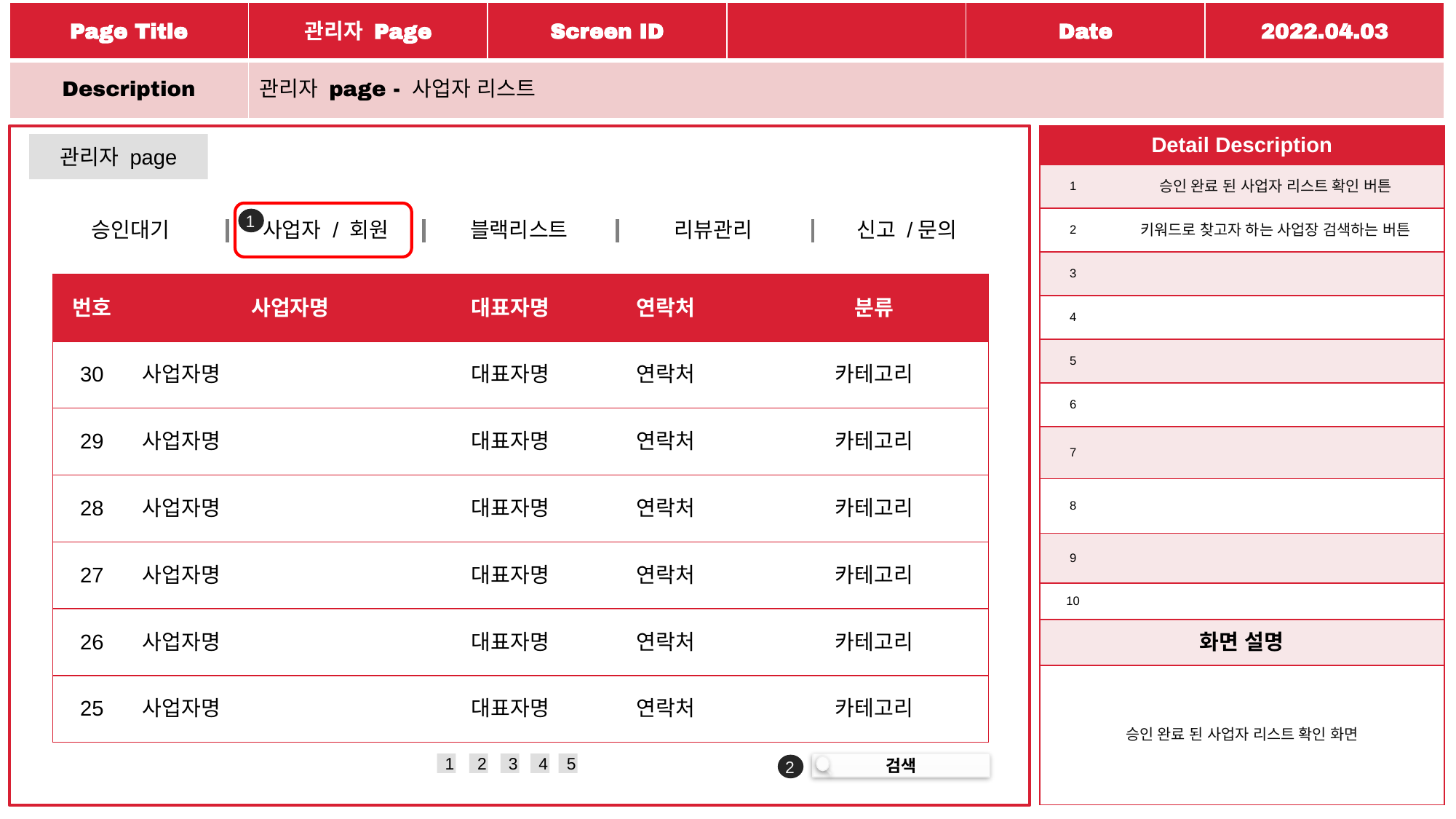

| Page Title | 관리자 Page | Screen ID |  | Date | 2022.04.03 |
| --- | --- | --- | --- | --- | --- |
| Description | 관리자 page - 사업자 리스트 |  |  |  |  |

| Detail Description |  |
| --- | --- |
| 1 | 승인 완료 된 사업자 리스트 확인 버튼 |
| 2 | 키워드로 찾고자 하는 사업장 검색하는 버튼 |
| 3 |  |
| 4 |  |
| 5 |  |
| 6 |  |
| 7 |  |
| 8 |  |
| 9 |  |
| 10 |  |
| 화면 설명 |  |
| 승인 완료 된 사업자 리스트 확인 화면 |  |
관리자 page

1

승인대기
사업자 / 회원
블랙리스트
리뷰관리
신고 /문의
| 번호 | 사업자명 | 대표자명 | 연락처 | 분류 |
| --- | --- | --- | --- | --- |
| 30 | 사업자명 | 대표자명 | 연락처 | 카테고리 |
| 29 | 사업자명 | 대표자명 | 연락처 | 카테고리 |
| 28 | 사업자명 | 대표자명 | 연락처 | 카테고리 |
| 27 | 사업자명 | 대표자명 | 연락처 | 카테고리 |
| 26 | 사업자명 | 대표자명 | 연락처 | 카테고리 |
| 25 | 사업자명 | 대표자명 | 연락처 | 카테고리 |

2

1
2
3
4
5
검색